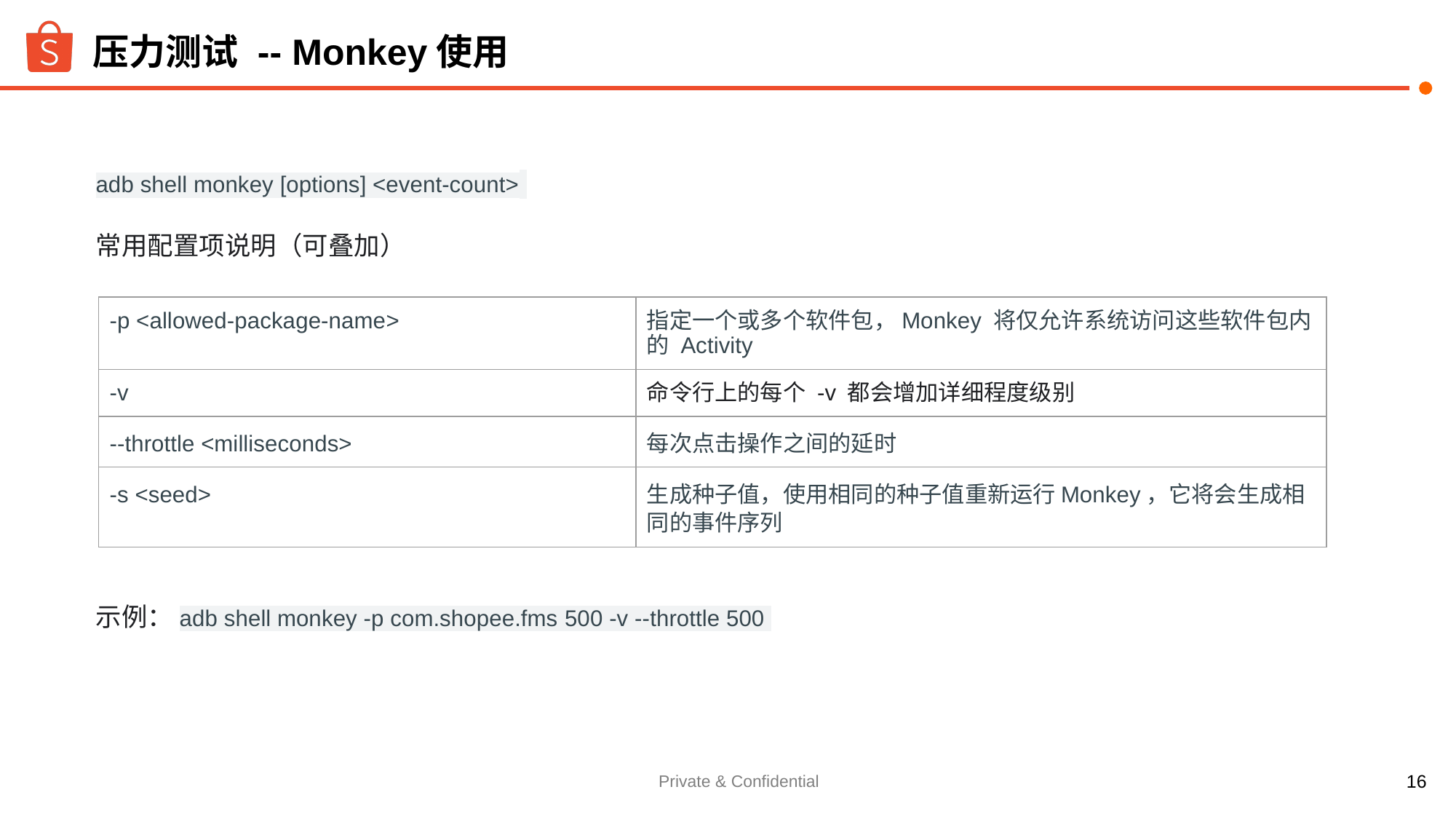

# 压力测试 -- Monkey使用
adb shell monkey [options] <event-count>

常用配置项说明（可叠加）

示例：adb shell monkey -p com.shopee.fms 500 -v --throttle 500
| -p <allowed-package-name> | 指定一个或多个软件包，Monkey 将仅允许系统访问这些软件包内的 Activity |
| --- | --- |
| -v | 命令行上的每个 -v 都会增加详细程度级别 |
| --throttle <milliseconds> | 每次点击操作之间的延时 |
| -s <seed> | 生成种子值，使用相同的种子值重新运行Monkey，它将会生成相同的事件序列 |
16